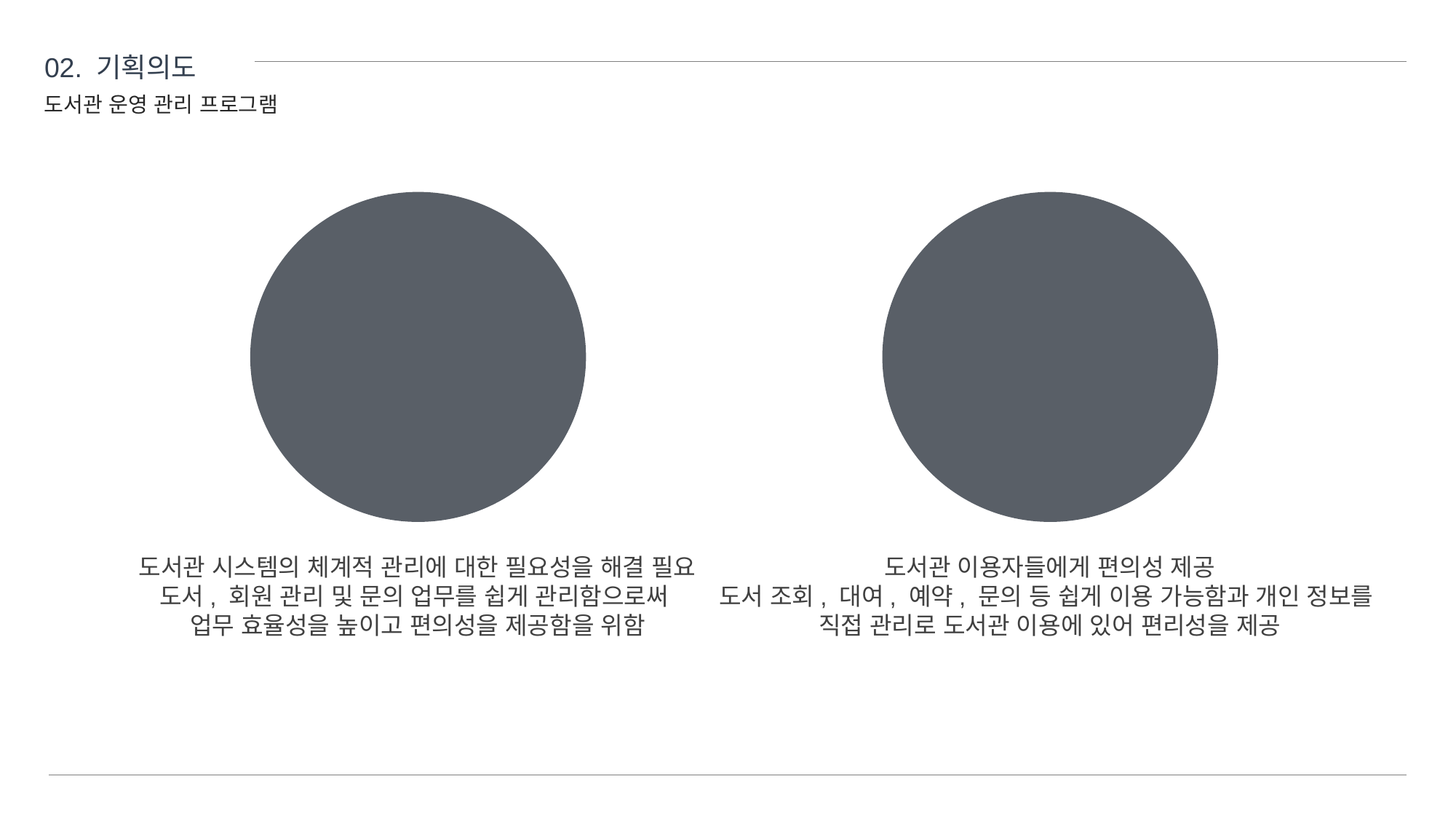

02. 기획의도
도서관 운영 관리 프로그램

01
02
도서관 관리자
도서관 이용자
도서관 이용자들에게 편의성 제공
도서 조회, 대여, 예약, 문의 등 쉽게 이용 가능함과 개인 정보를
직접 관리로 도서관 이용에 있어 편리성을 제공
도서관 시스템의 체계적 관리에 대한 필요성을 해결 필요
도서, 회원 관리 및 문의 업무를 쉽게 관리함으로써
업무 효율성을 높이고 편의성을 제공함을 위함